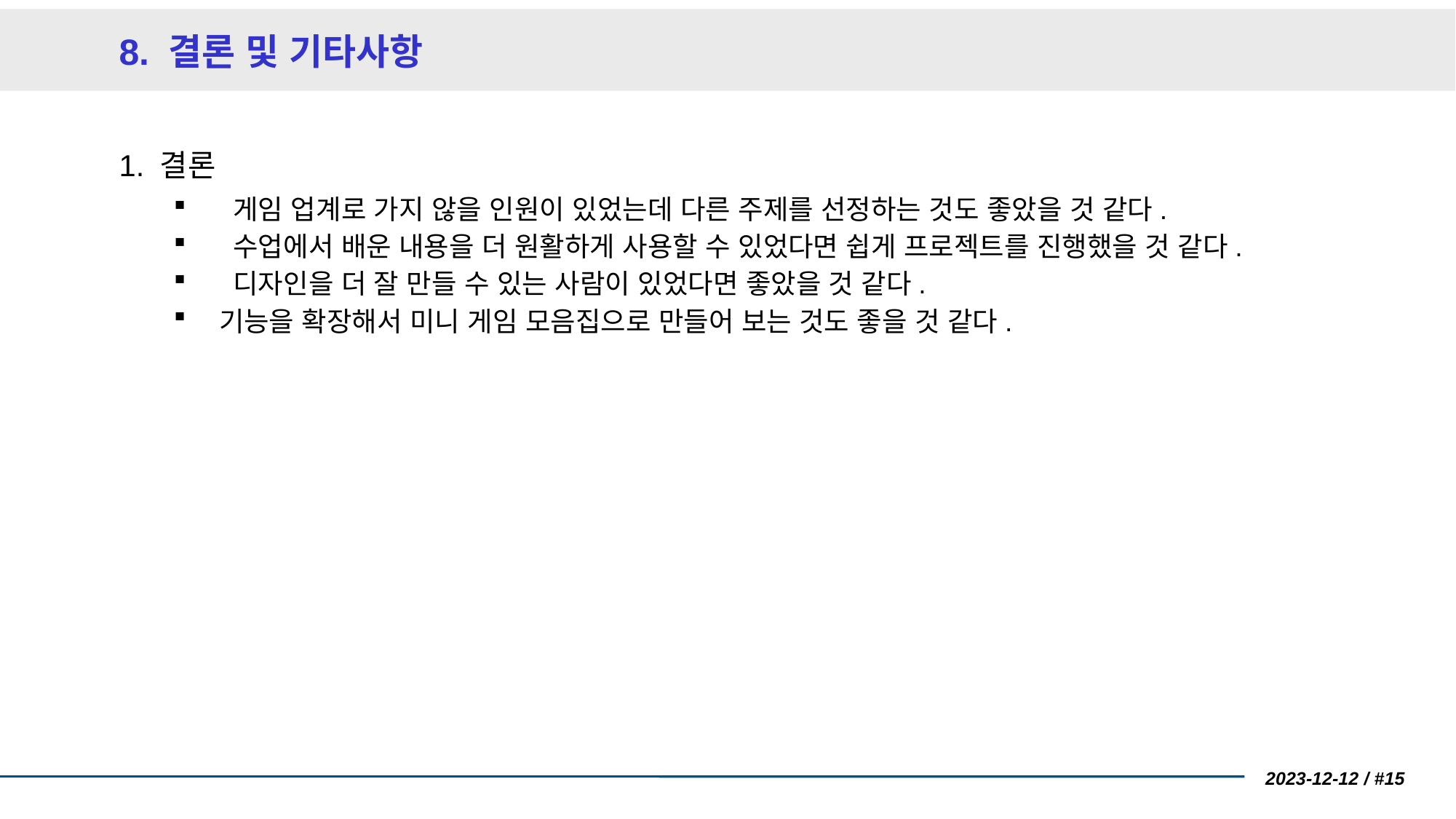

# 8. 결론 및 기타사항
1. 결론
 게임 업계로 가지 않을 인원이 있었는데 다른 주제를 선정하는 것도 좋았을 것 같다.
 수업에서 배운 내용을 더 원활하게 사용할 수 있었다면 쉽게 프로젝트를 진행했을 것 같다.
 디자인을 더 잘 만들 수 있는 사람이 있었다면 좋았을 것 같다.
기능을 확장해서 미니 게임 모음집으로 만들어 보는 것도 좋을 것 같다.